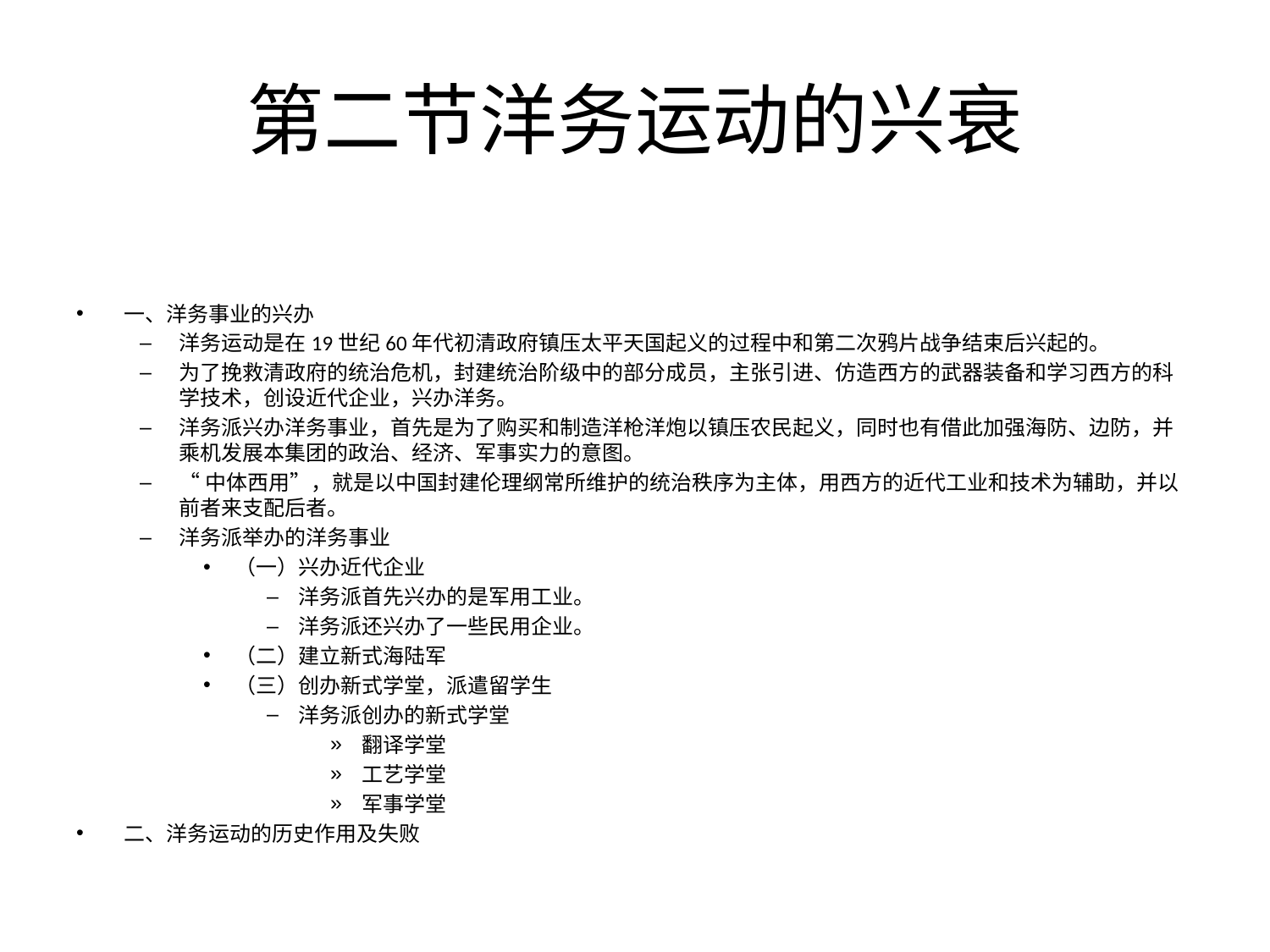

# 第二节洋务运动的兴衰

一、洋务事业的兴办
洋务运动是在19世纪60年代初清政府镇压太平天国起义的过程中和第二次鸦片战争结束后兴起的。
为了挽救清政府的统治危机，封建统治阶级中的部分成员，主张引进、仿造西方的武器装备和学习西方的科学技术，创设近代企业，兴办洋务。
洋务派兴办洋务事业，首先是为了购买和制造洋枪洋炮以镇压农民起义，同时也有借此加强海防、边防，并乘机发展本集团的政治、经济、军事实力的意图。
“中体西用”，就是以中国封建伦理纲常所维护的统治秩序为主体，用西方的近代工业和技术为辅助，并以前者来支配后者。
洋务派举办的洋务事业
（一）兴办近代企业
洋务派首先兴办的是军用工业。
洋务派还兴办了一些民用企业。
（二）建立新式海陆军
（三）创办新式学堂，派遣留学生
洋务派创办的新式学堂
翻译学堂
工艺学堂
军事学堂
二、洋务运动的历史作用及失败